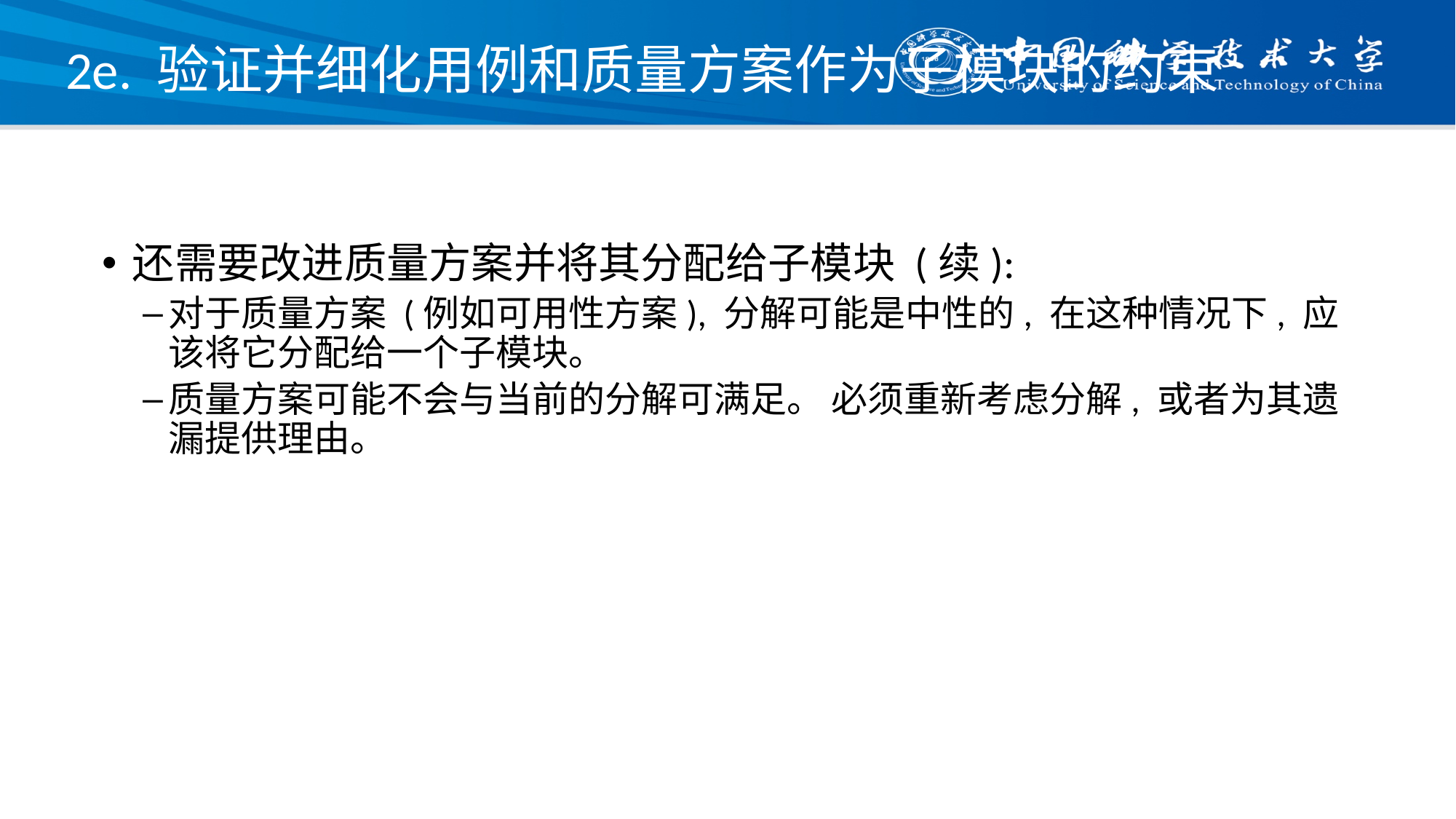

# 2e. 验证并细化用例和质量方案作为子模块的约束
还需要改进质量方案并将其分配给子模块 (续):
对于质量方案 (例如可用性方案), 分解可能是中性的, 在这种情况下, 应该将它分配给一个子模块。
质量方案可能不会与当前的分解可满足。 必须重新考虑分解, 或者为其遗漏提供理由。